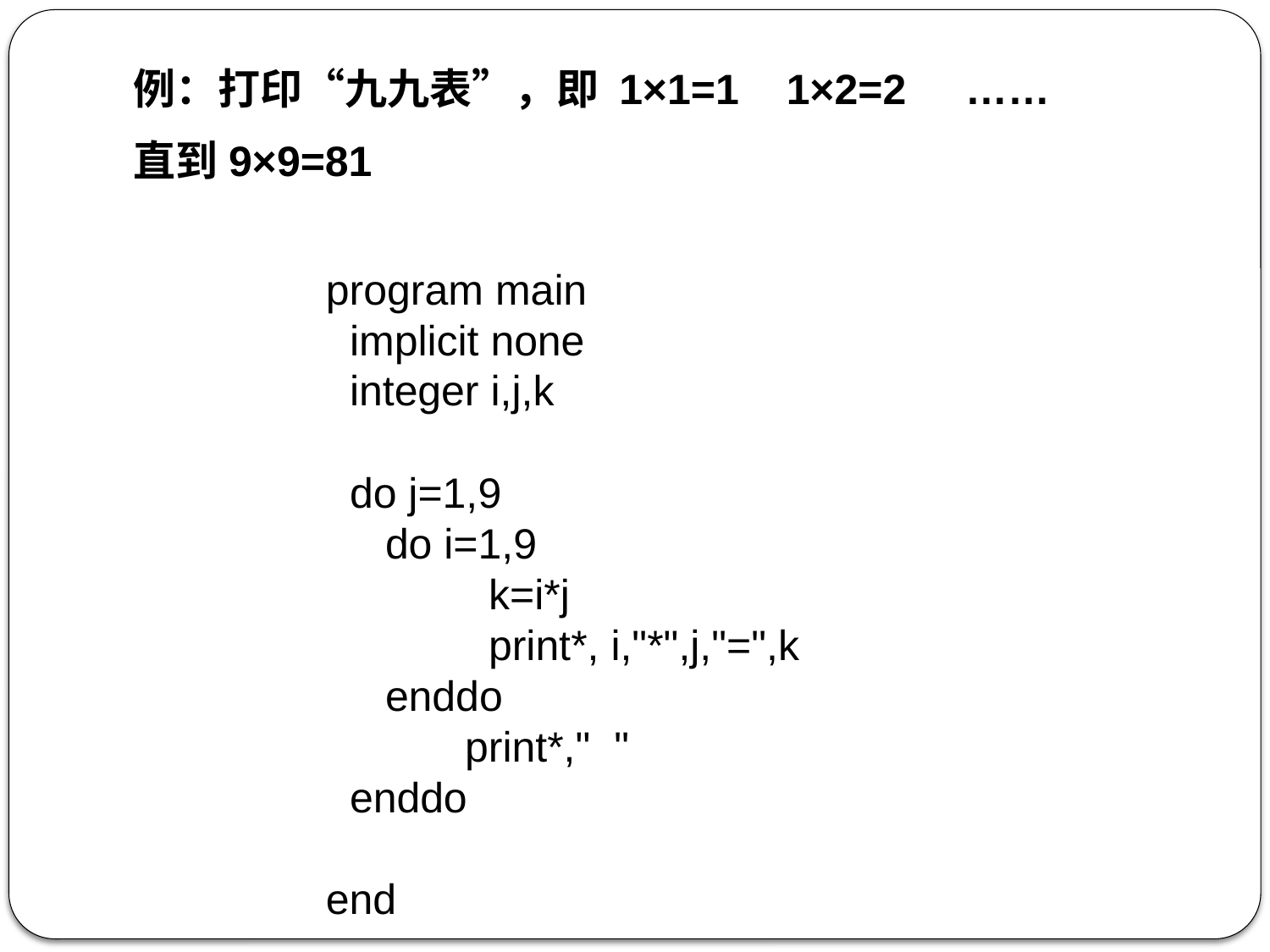

例：打印“九九表”，即 1×1=1    1×2=2     ……
直到9×9=81
program main
  implicit none
  integer i,j,k

  do j=1,9
     do i=1,9
	   k=i*j
	   print*, i,"*",j,"=",k
     enddo
	 print*,"  "
  enddo

end